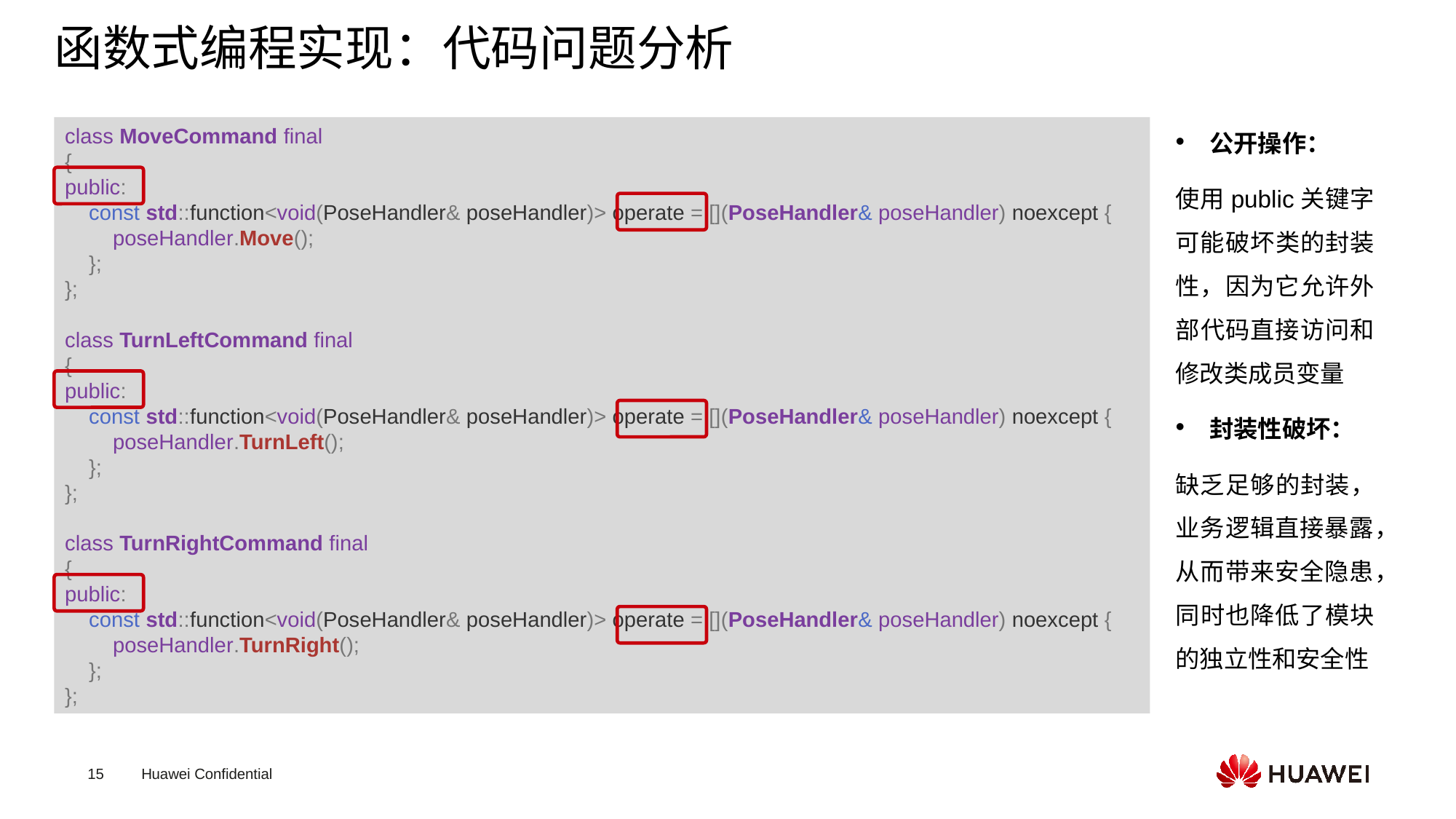

# 函数式编程实现：代码问题分析
公开操作：
使用public关键字可能破坏类的封装性，因为它允许外部代码直接访问和修改类成员变量
封装性破坏：
缺乏足够的封装，业务逻辑直接暴露，从而带来安全隐患，同时也降低了模块的独立性和安全性

class MoveCommand final
{
public:
    const std::function<void(PoseHandler& poseHandler)> operate = [](PoseHandler& poseHandler) noexcept {
        poseHandler.Move();
    };
};

class TurnLeftCommand final
{
public:
    const std::function<void(PoseHandler& poseHandler)> operate = [](PoseHandler& poseHandler) noexcept {
        poseHandler.TurnLeft();
    };
};

class TurnRightCommand final
{
public:
    const std::function<void(PoseHandler& poseHandler)> operate = [](PoseHandler& poseHandler) noexcept {
        poseHandler.TurnRight();
    };
};